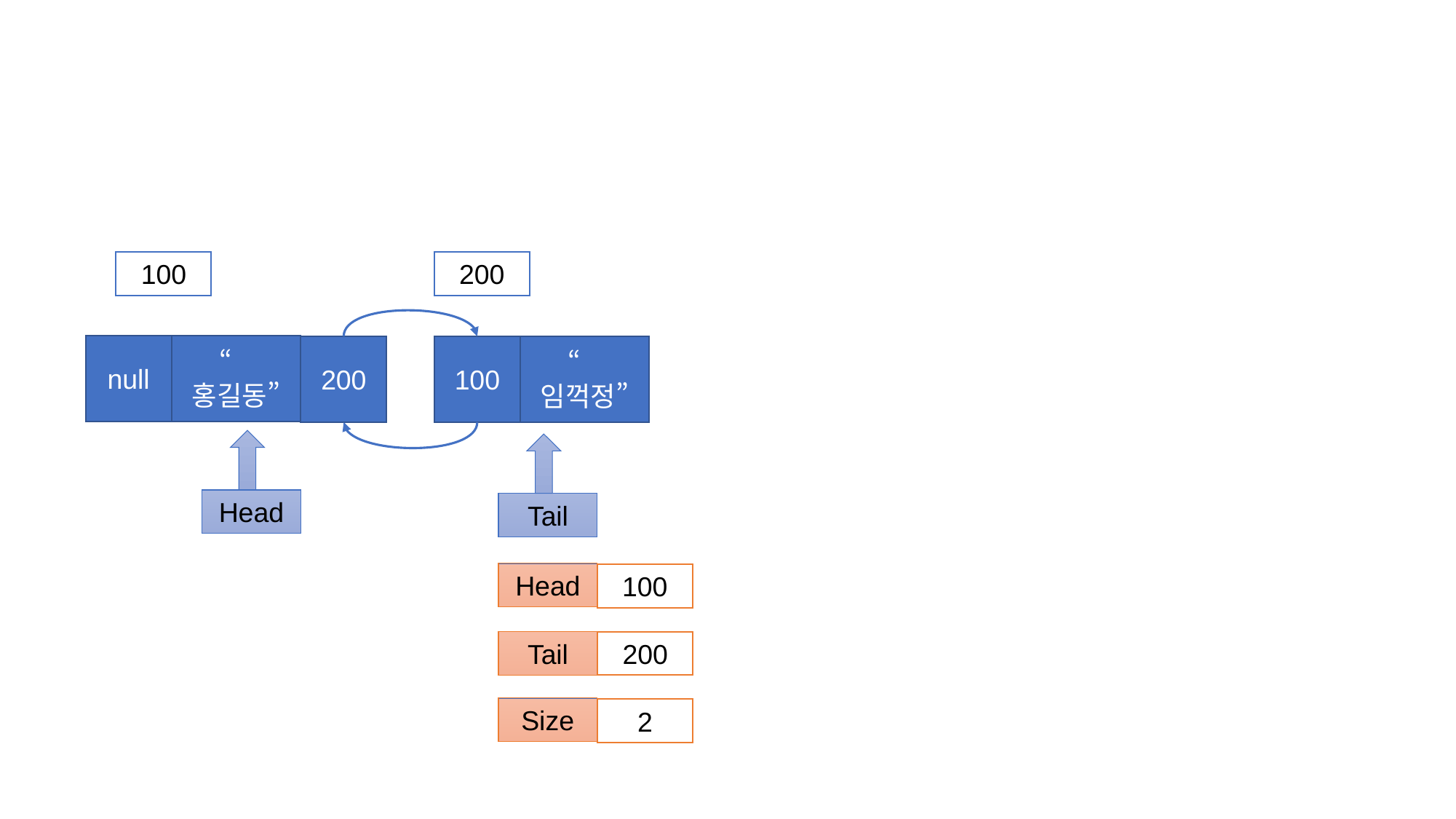

100
200
null
“홍길동”
200
100
“임꺽정”

Head
Tail
Head
100
Tail
200
Size
2